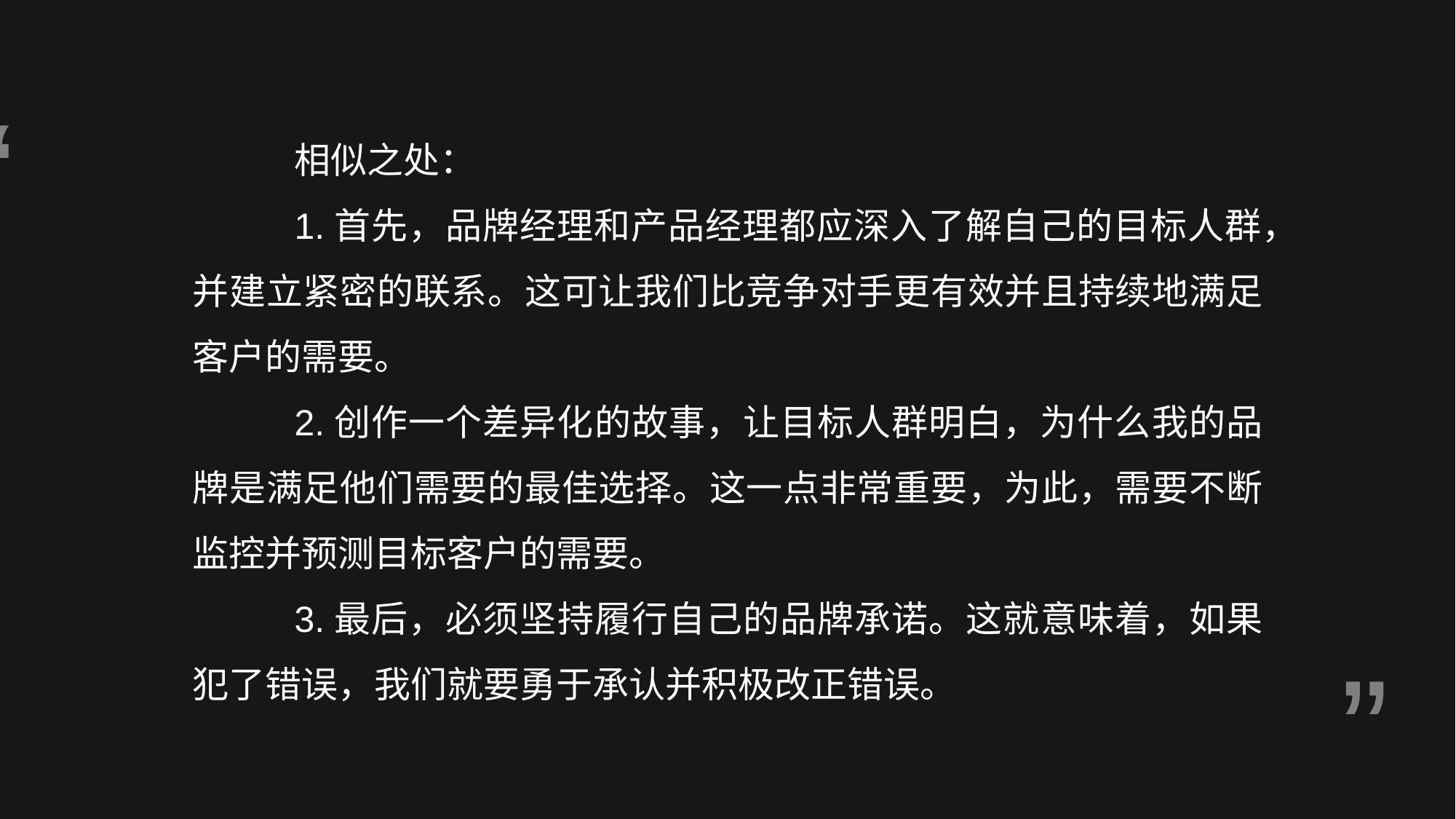

“
相似之处：
1.首先，品牌经理和产品经理都应深入了解自己的目标人群，并建立紧密的联系。这可让我们比竞争对手更有效并且持续地满足客户的需要。
2.创作一个差异化的故事，让目标人群明白，为什么我的品牌是满足他们需要的最佳选择。这一点非常重要，为此，需要不断监控并预测目标客户的需要。
3.最后，必须坚持履行自己的品牌承诺。这就意味着，如果犯了错误，我们就要勇于承认并积极改正错误。
”